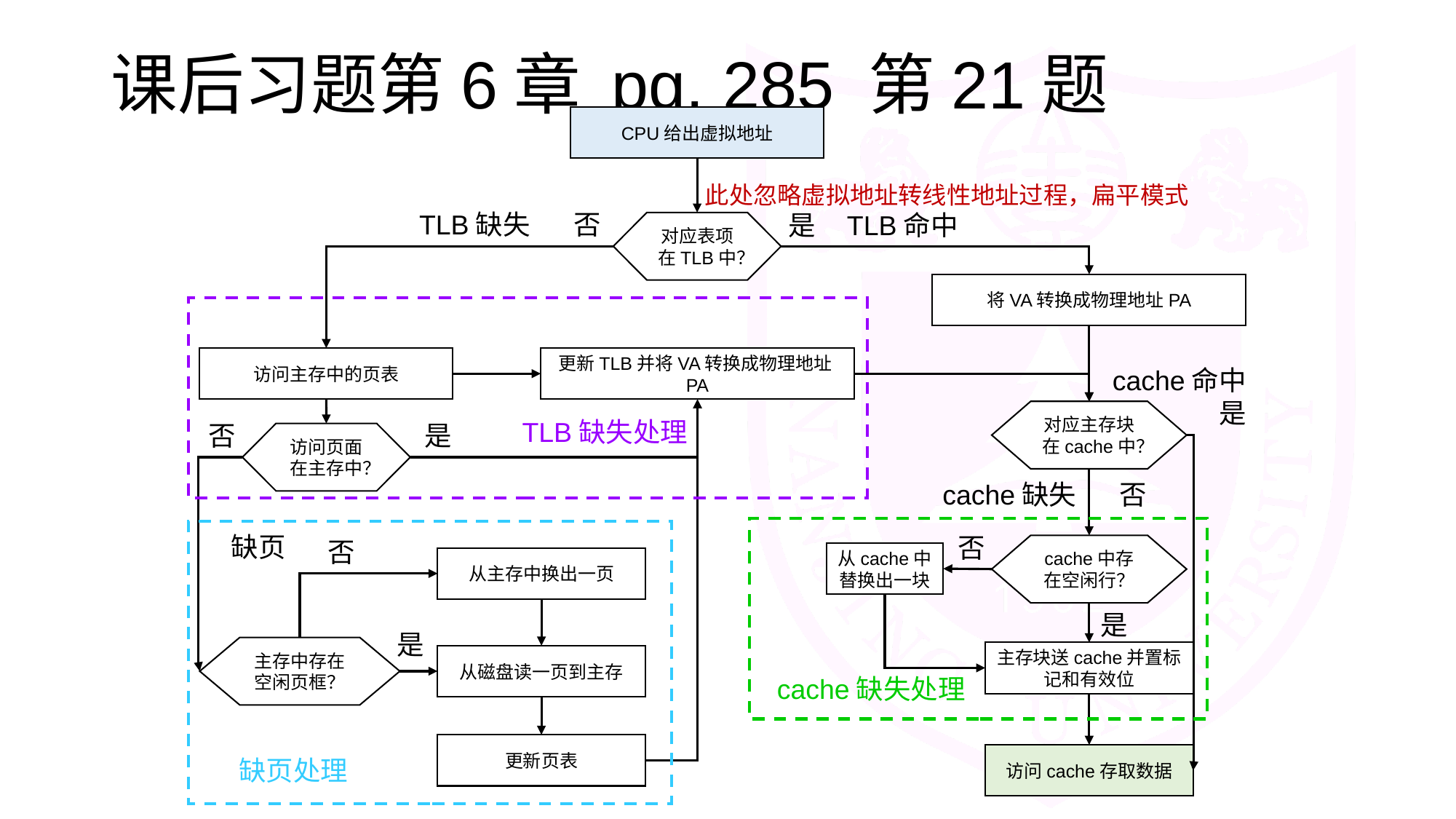

# 课后习题第6章 pg. 285 第21题
CPU给出虚拟地址
此处忽略虚拟地址转线性地址过程，扁平模式
TLB缺失       否
是    TLB命中
对应表项在TLB中？
将VA转换成物理地址PA

访问主存中的页表
更新TLB并将VA转换成物理地址PA
cache命中
是
对应主存块在cache中？
TLB缺失处理
否
是
访问页面在主存中？
cache缺失       否

缺页
否
否
cache中存在空闲行？
从cache中替换出一块
从主存中换出一页
是
是
主存中存在空闲页框？
主存块送cache并置标记和有效位
从磁盘读一页到主存
cache缺失处理
更新页表
访问cache存取数据
缺页处理